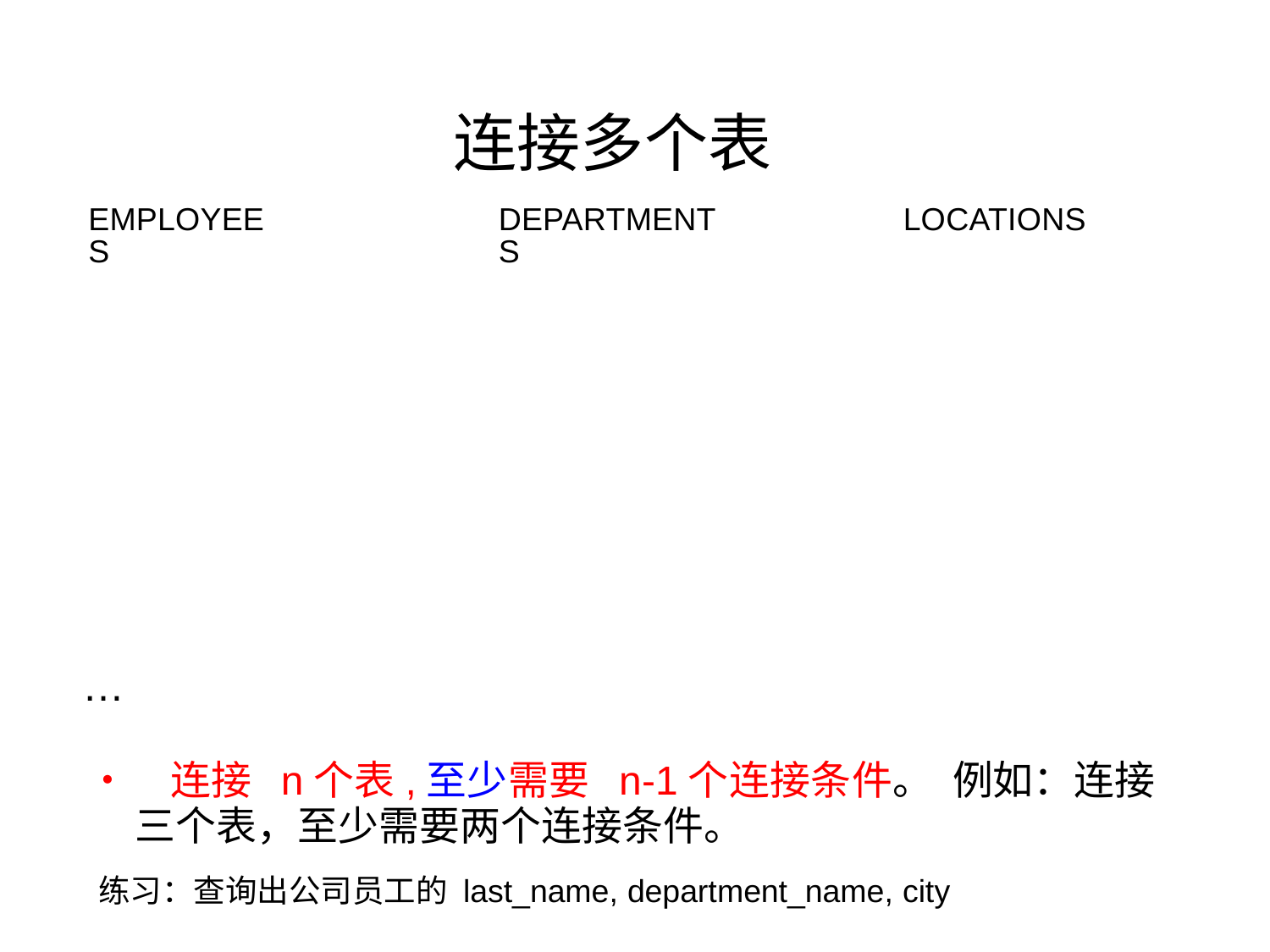

连接多个表
EMPLOYEES
DEPARTMENTS
LOCATIONS
…
• 连接 n个表,至少需要 n-1个连接条件。 例如：连接
三个表，至少需要两个连接条件。
练习：查询出公司员工的 last_name, department_name, city